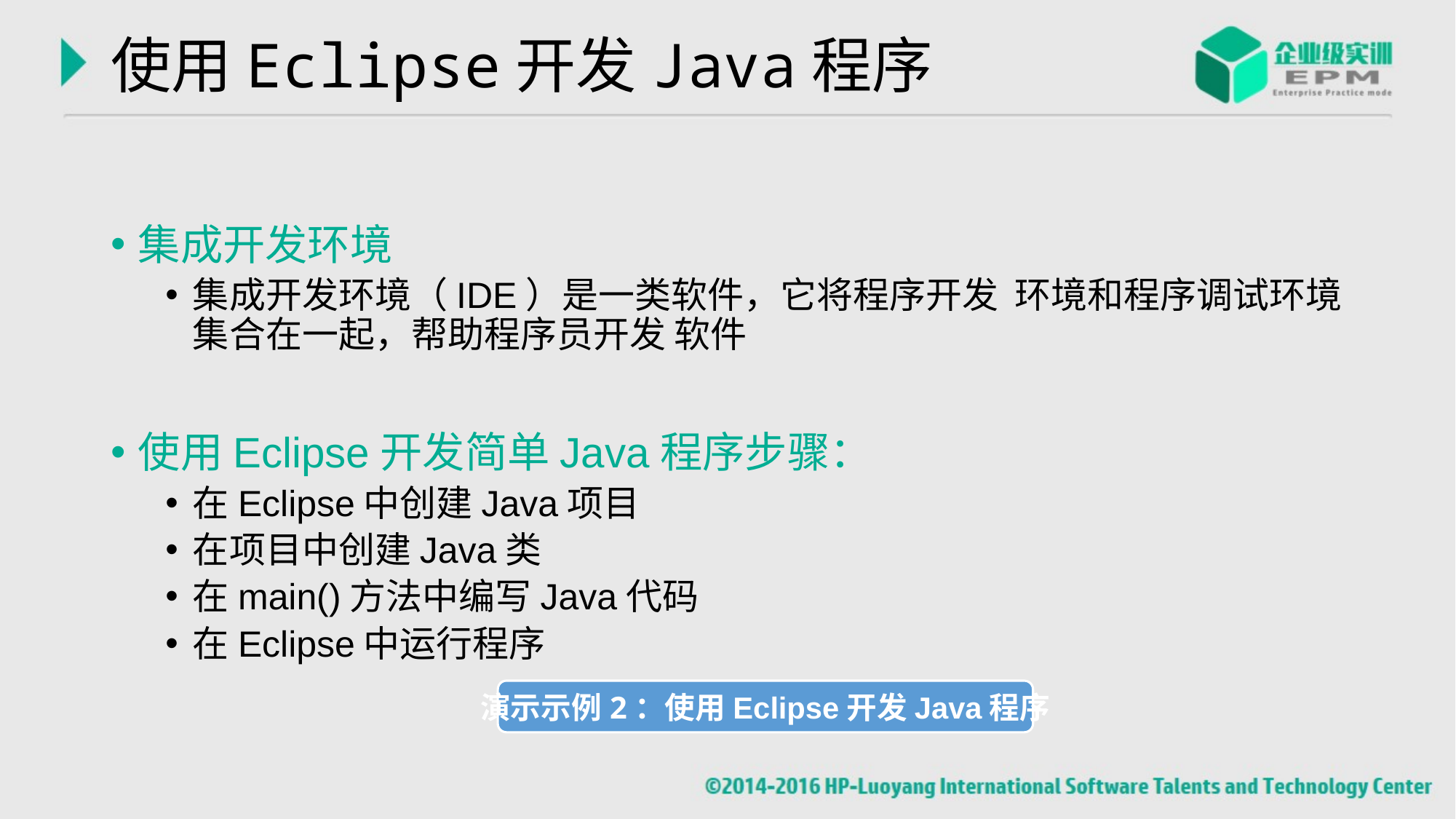

使用Eclipse开发Java程序
集成开发环境
集成开发环境（IDE）是一类软件，它将程序开发  环境和程序调试环境集合在一起，帮助程序员开发 软件

使用Eclipse开发简单Java程序步骤：
在Eclipse中创建Java项目
在项目中创建Java类
在main()方法中编写Java代码
在Eclipse中运行程序
演示示例2：使用Eclipse开发Java程序